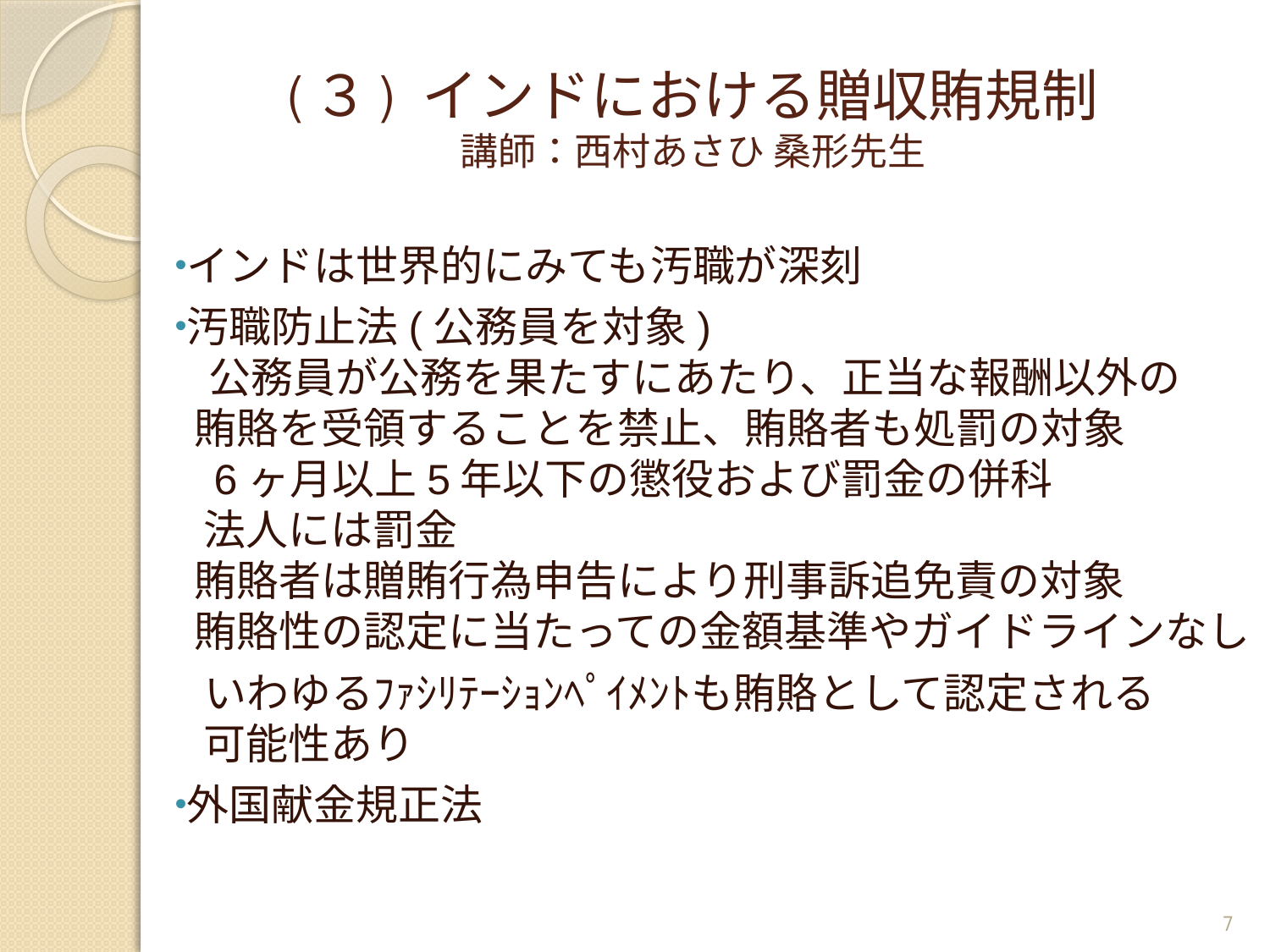

# (３) インドにおける贈収賄規制 講師：西村あさひ 桑形先生
インドは世界的にみても汚職が深刻
汚職防止法(公務員を対象)
  公務員が公務を果たすにあたり、正当な報酬以外の
  賄賂を受領することを禁止、賄賂者も処罰の対象
   6ヶ月以上5年以下の懲役および罰金の併科
   法人には罰金
  賄賂者は贈賄行為申告により刑事訴追免責の対象
  賄賂性の認定に当たっての金額基準やガイドラインなし
  いわゆるﾌｧｼﾘﾃｰｼｮﾝﾍﾟｲﾒﾝﾄも賄賂として認定される
   可能性あり
外国献金規正法

7